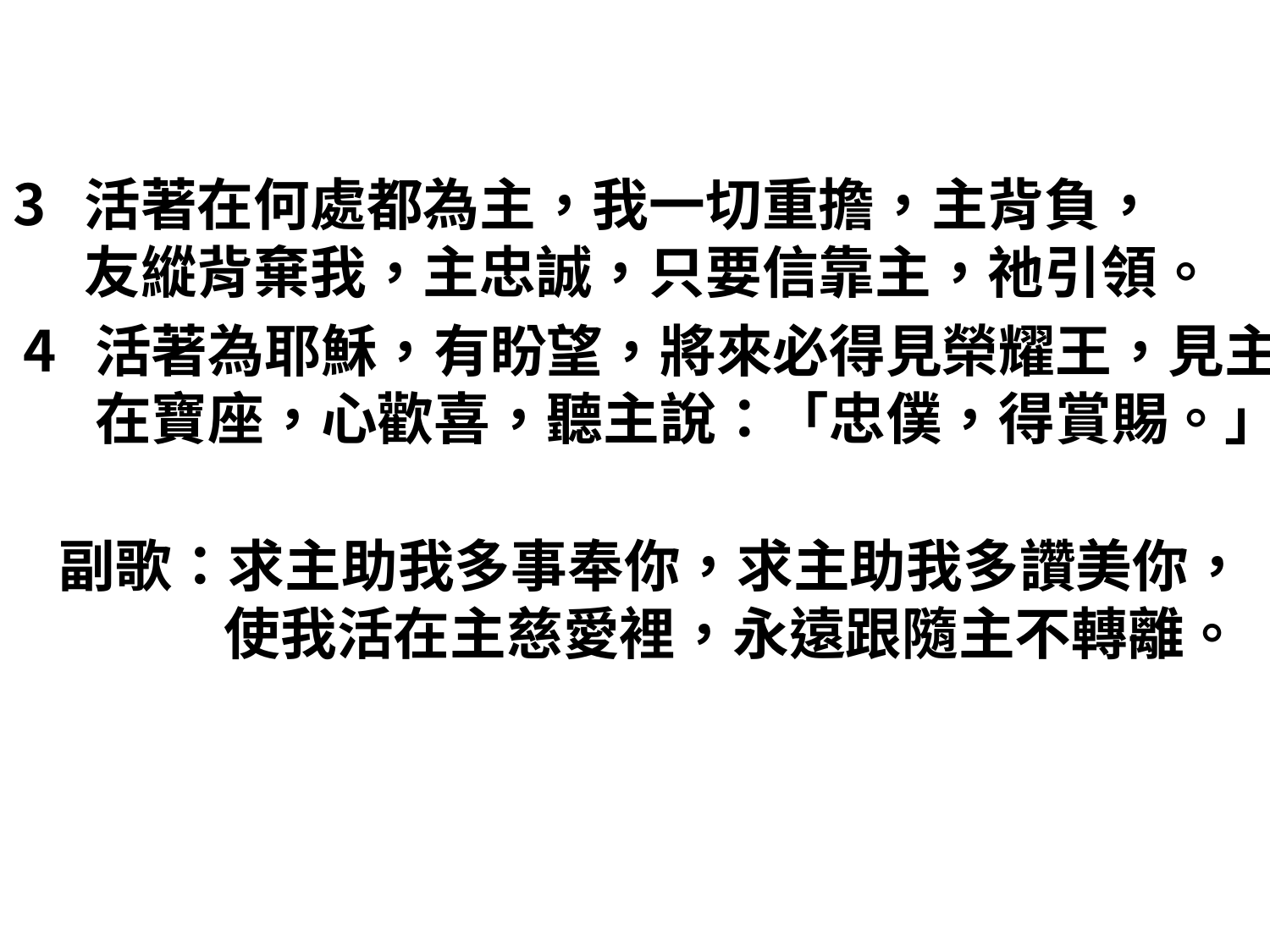

#
活著在何處都為主，我一切重擔，主背負，
友縱背棄我，主忠誠，只要信靠主，祂引領。
活著為耶穌，有盼望，將來必得見榮耀王，見主在寶座，心歡喜，聽主說：「忠僕，得賞賜。」
副歌：求主助我多事奉你，求主助我多讚美你，
　　使我活在主慈愛裡，永遠跟隨主不轉離。